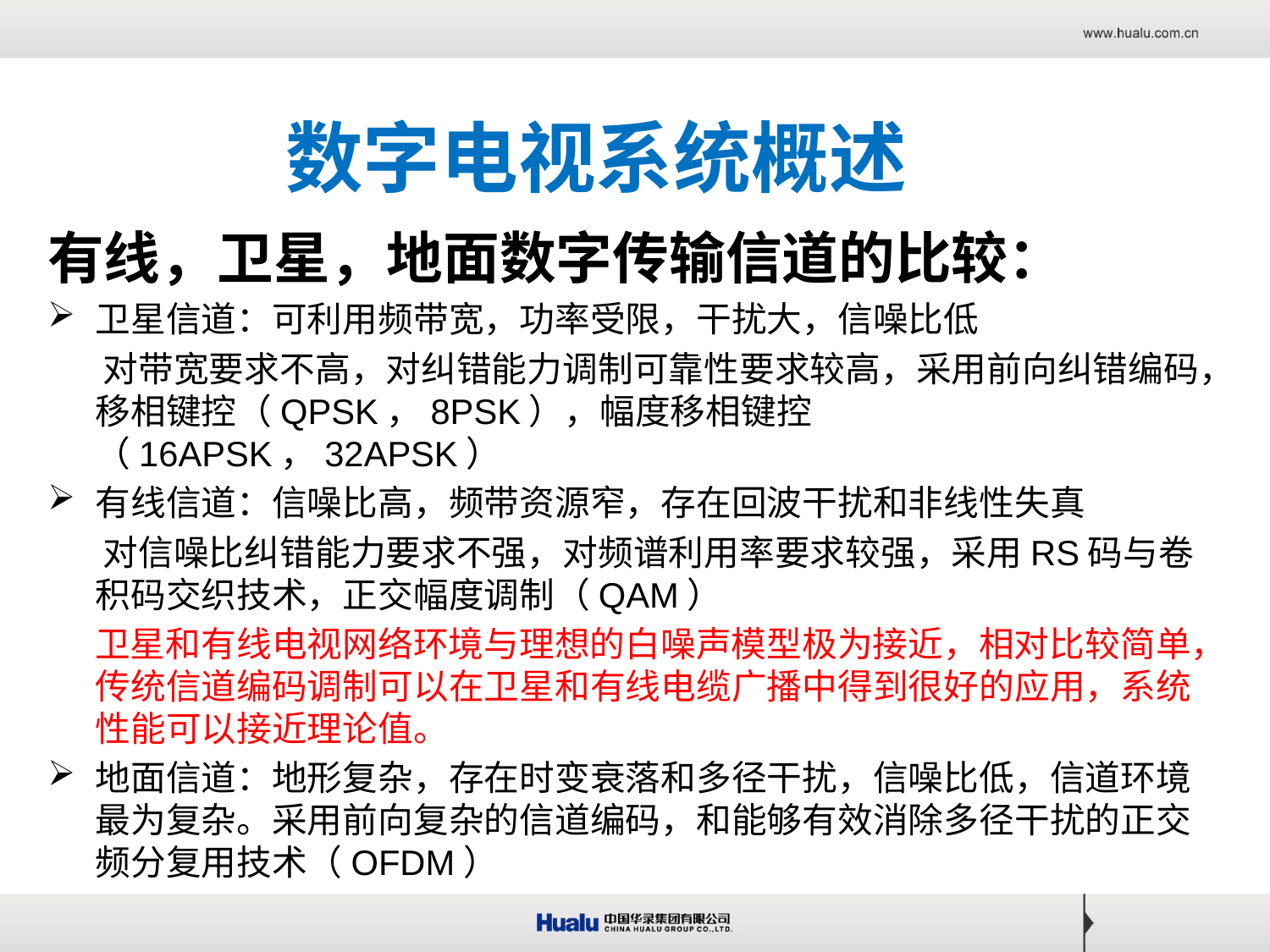

# 数字电视系统概述
有线，卫星，地面数字传输信道的比较：
卫星信道：可利用频带宽，功率受限，干扰大，信噪比低
      对带宽要求不高，对纠错能力调制可靠性要求较高，采用前向纠错编码，移相键控（QPSK，8PSK），幅度移相键控（16APSK，32APSK）
有线信道：信噪比高，频带资源窄，存在回波干扰和非线性失真
      对信噪比纠错能力要求不强，对频谱利用率要求较强，采用RS码与卷积码交织技术，正交幅度调制（QAM）
     卫星和有线电视网络环境与理想的白噪声模型极为接近，相对比较简单，传统信道编码调制可以在卫星和有线电缆广播中得到很好的应用，系统性能可以接近理论值。
地面信道：地形复杂，存在时变衰落和多径干扰，信噪比低，信道环境最为复杂。采用前向复杂的信道编码，和能够有效消除多径干扰的正交频分复用技术（OFDM）